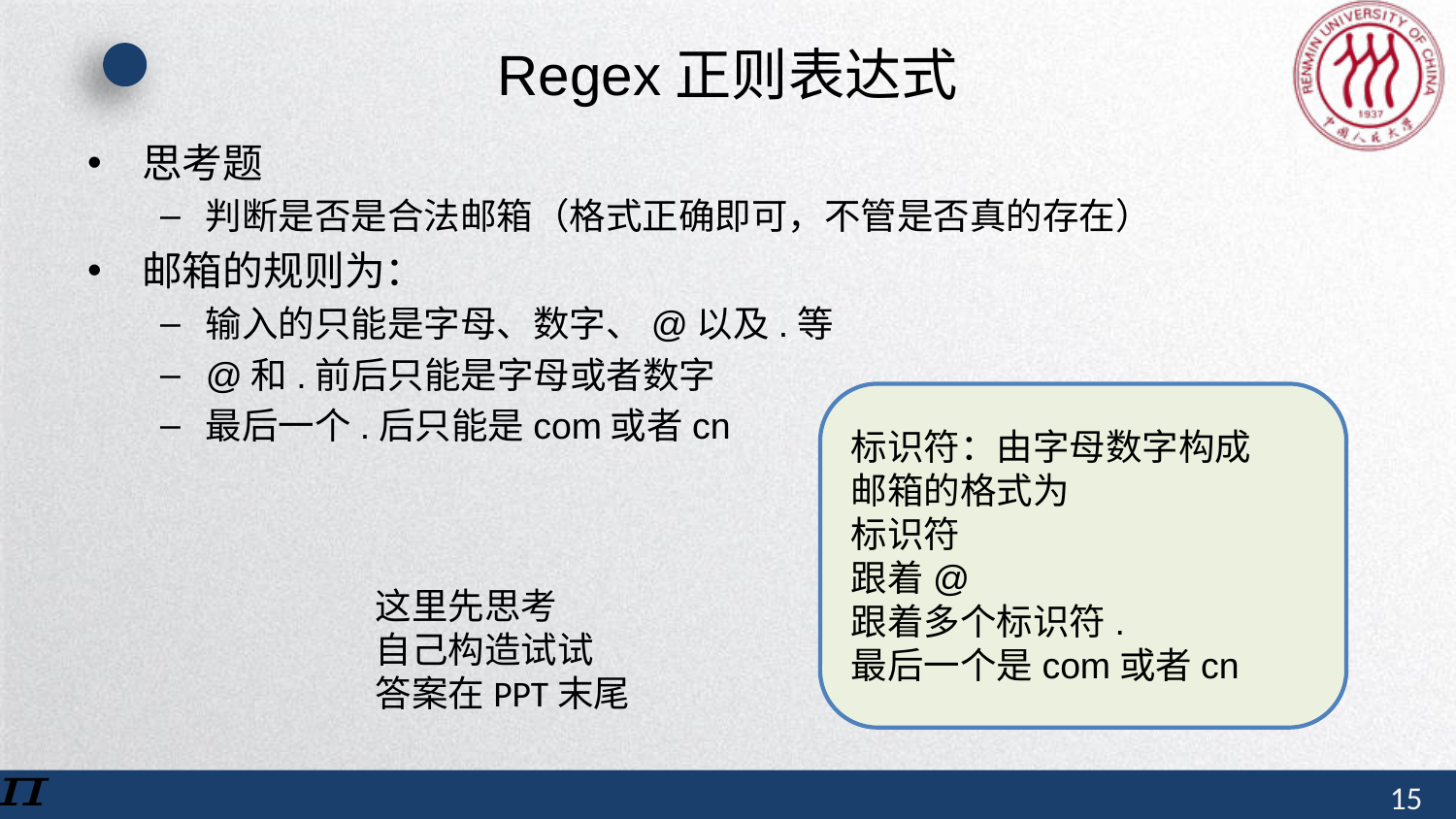

# Regex正则表达式
思考题
判断是否是合法邮箱（格式正确即可，不管是否真的存在）
邮箱的规则为：
输入的只能是字母、数字、@以及.等
@和.前后只能是字母或者数字
最后一个.后只能是com或者cn

标识符：由字母数字构成
邮箱的格式为
标识符
跟着@
跟着多个标识符.
最后一个是com或者cn
这里先思考
自己构造试试
答案在PPT末尾